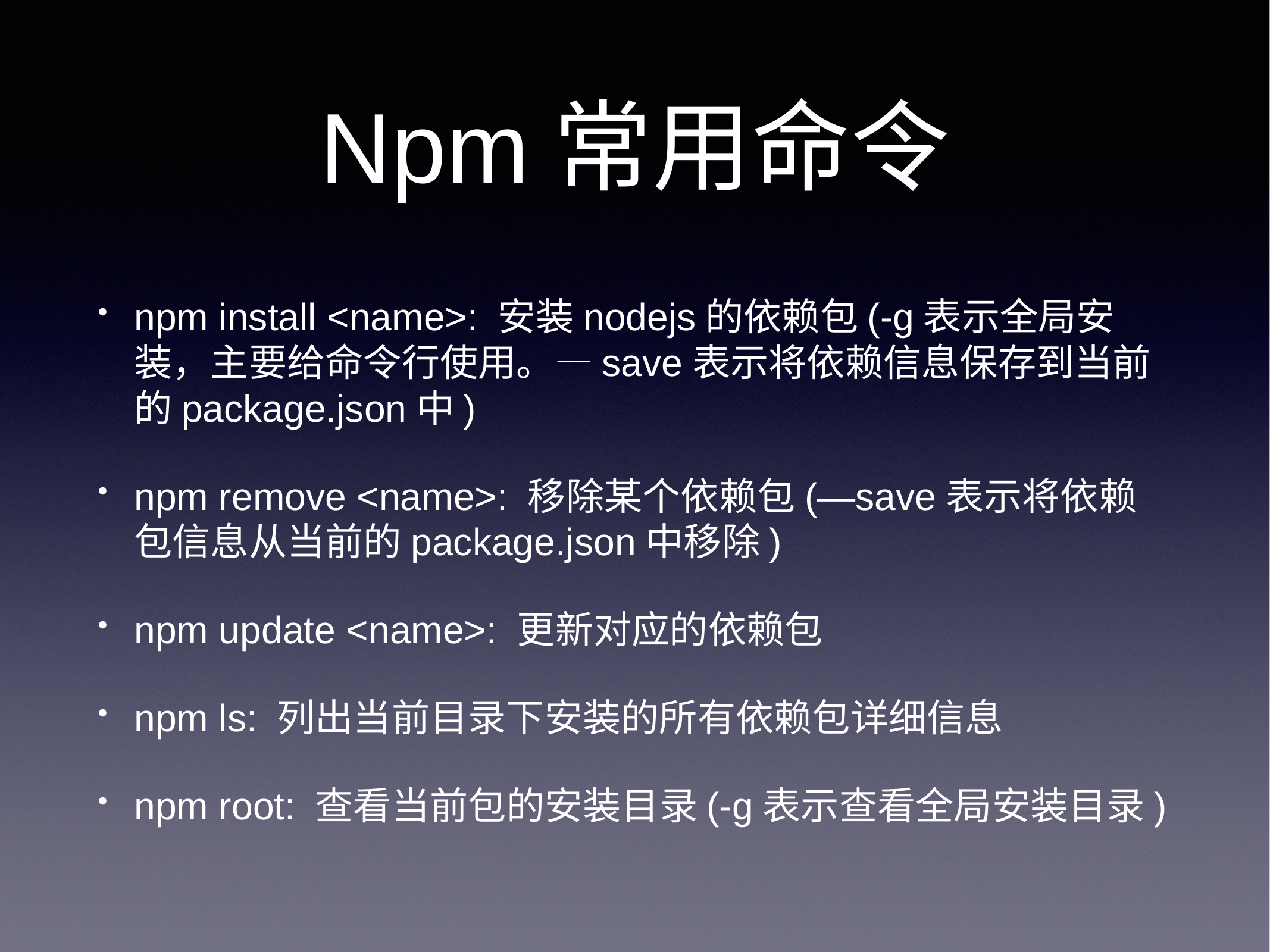

# Npm常用命令
npm install <name>: 安装nodejs的依赖包(-g表示全局安装，主要给命令行使用。—save表示将依赖信息保存到当前的package.json中)
npm remove <name>: 移除某个依赖包(—save表示将依赖包信息从当前的package.json中移除)
npm update <name>: 更新对应的依赖包
npm ls: 列出当前目录下安装的所有依赖包详细信息
npm root: 查看当前包的安装目录(-g表示查看全局安装目录)